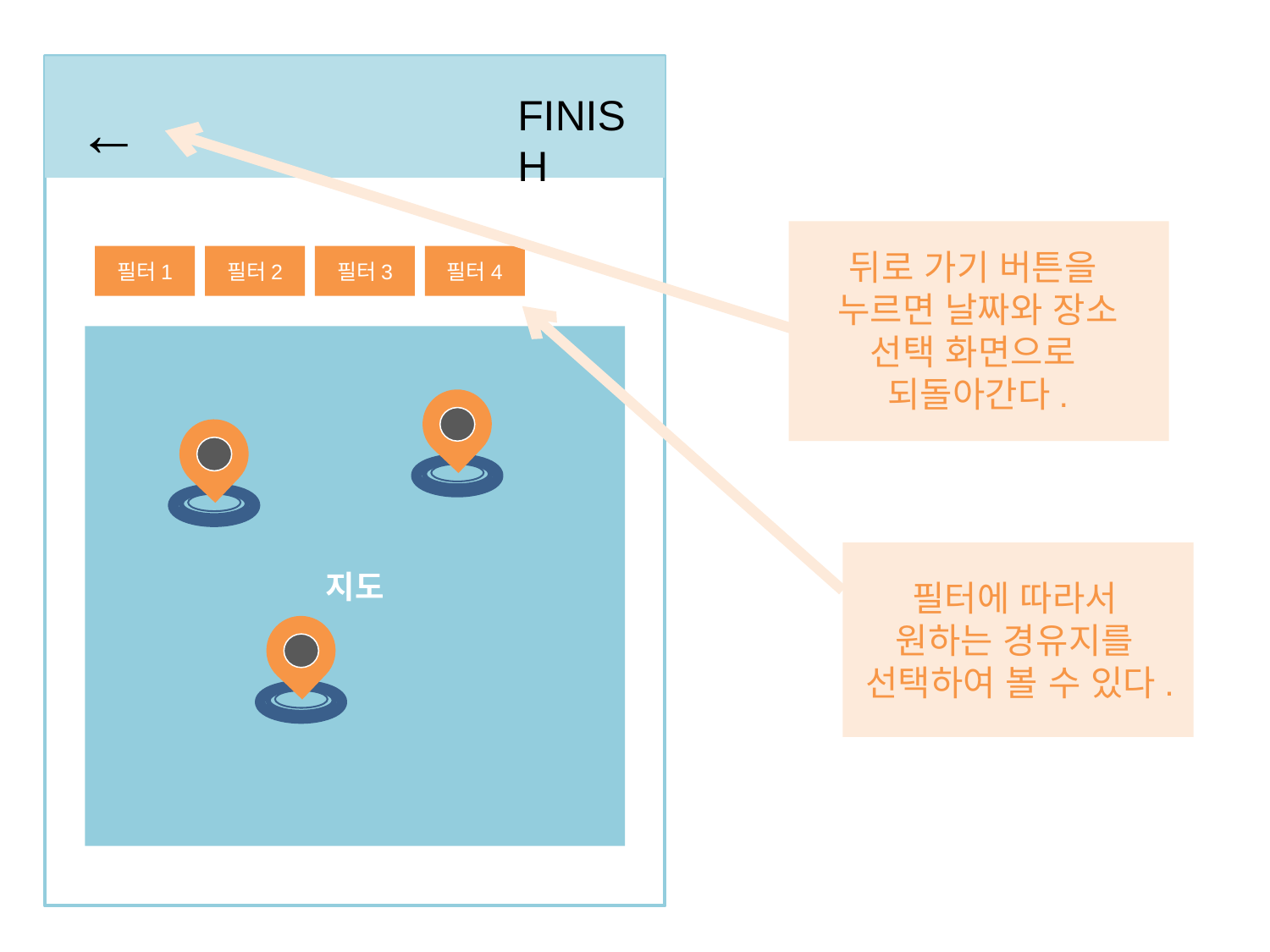

지도
FINISH
←

뒤로 가기 버튼을
누르면 날짜와 장소 선택 화면으로
되돌아간다.
필터1
필터2
필터3
필터4

필터에 따라서
원하는 경유지를
선택하여 볼 수 있다.